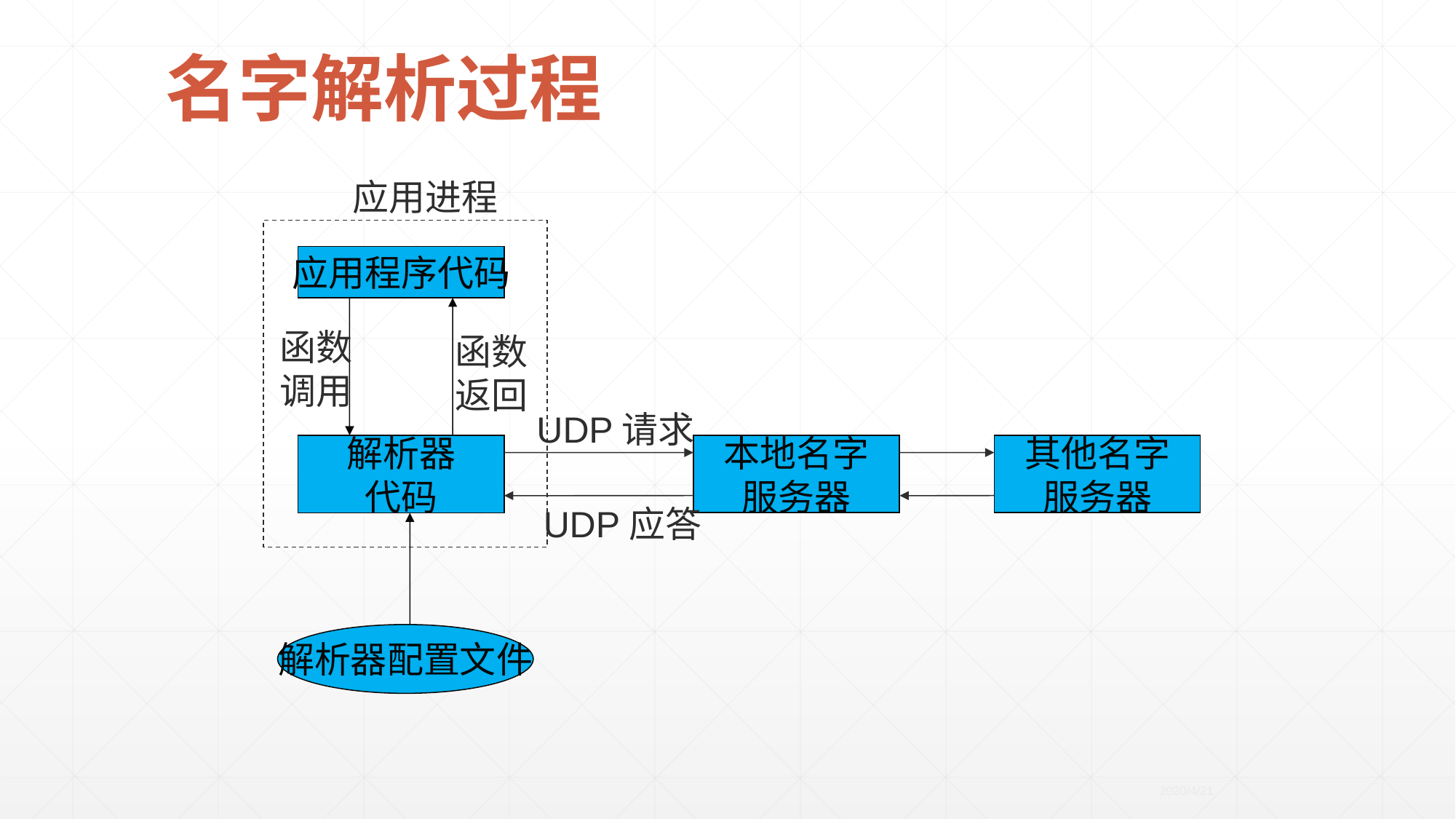

# 名字解析过程
应用进程

应用程序代码

函数
调用
函数
返回
UDP请求
本地名字
服务器
其他名字
服务器
解析器
代码

UDP应答

解析器配置文件
2020/4/21